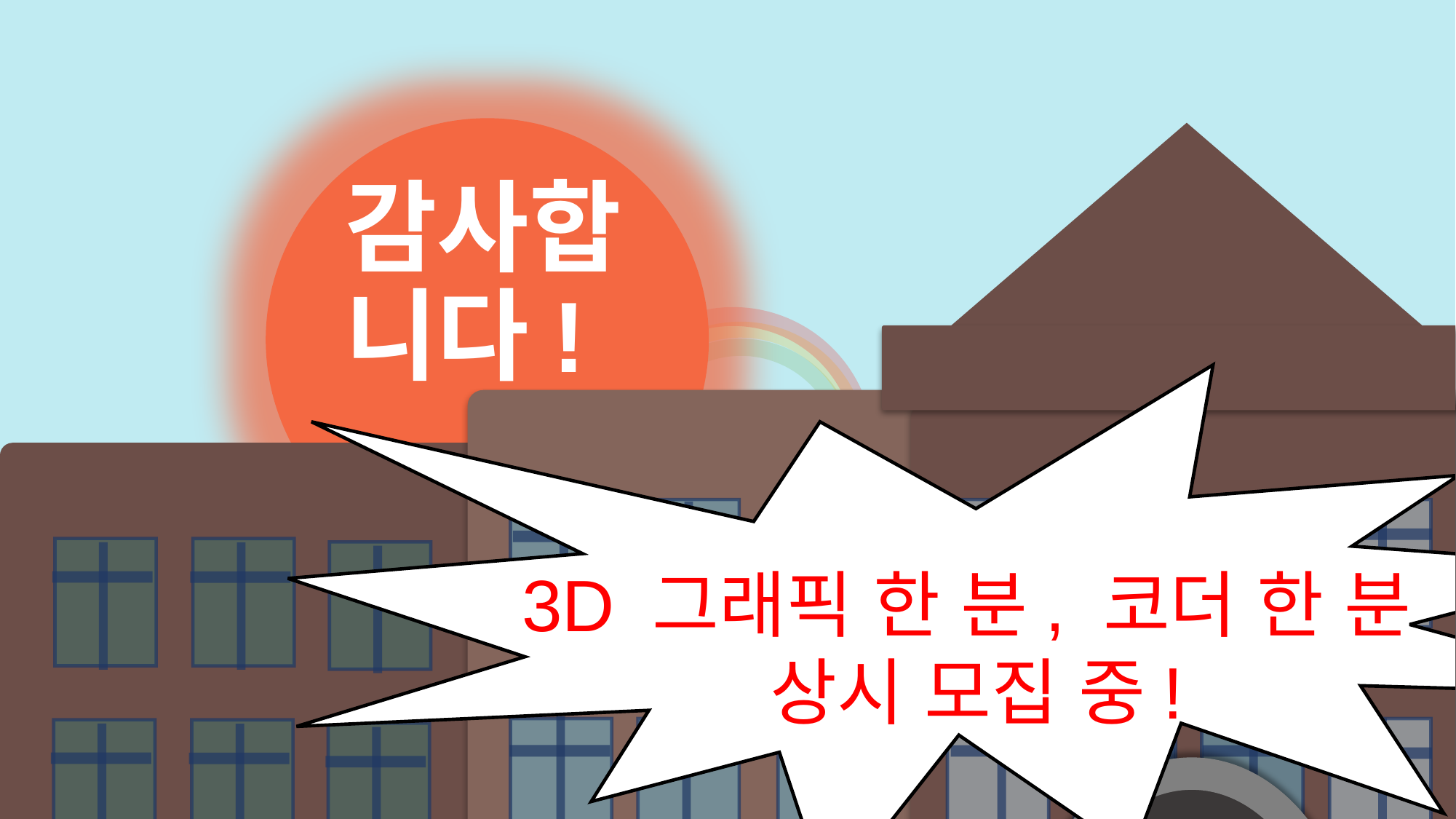

# 감사합니다!

3D 그래픽 한 분, 코더 한 분
상시 모집 중!